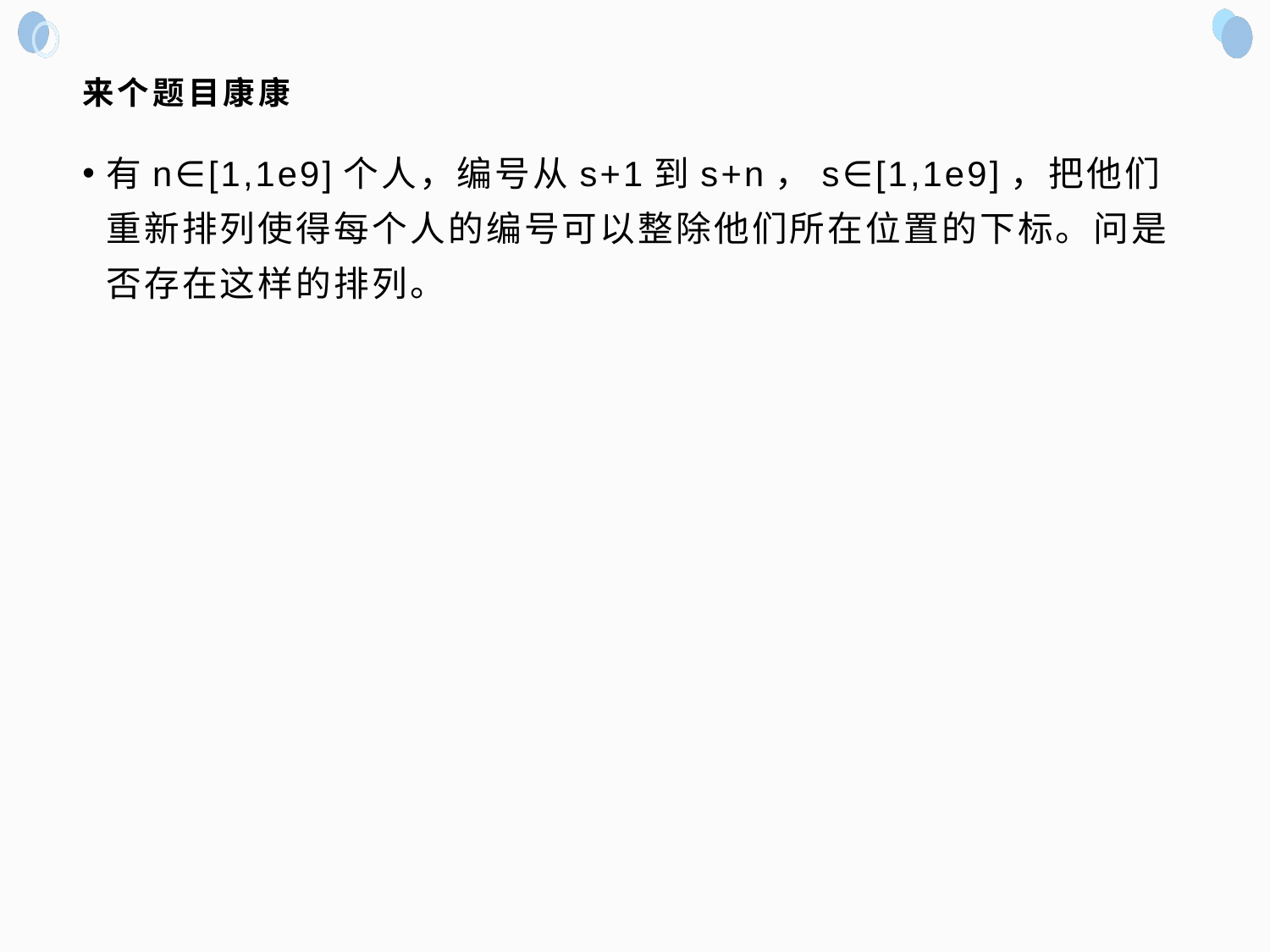

# 来个题目康康
有n∈[1,1e9]个人，编号从s+1到s+n，s∈[1,1e9]，把他们重新排列使得每个人的编号可以整除他们所在位置的下标。问是否存在这样的排列。